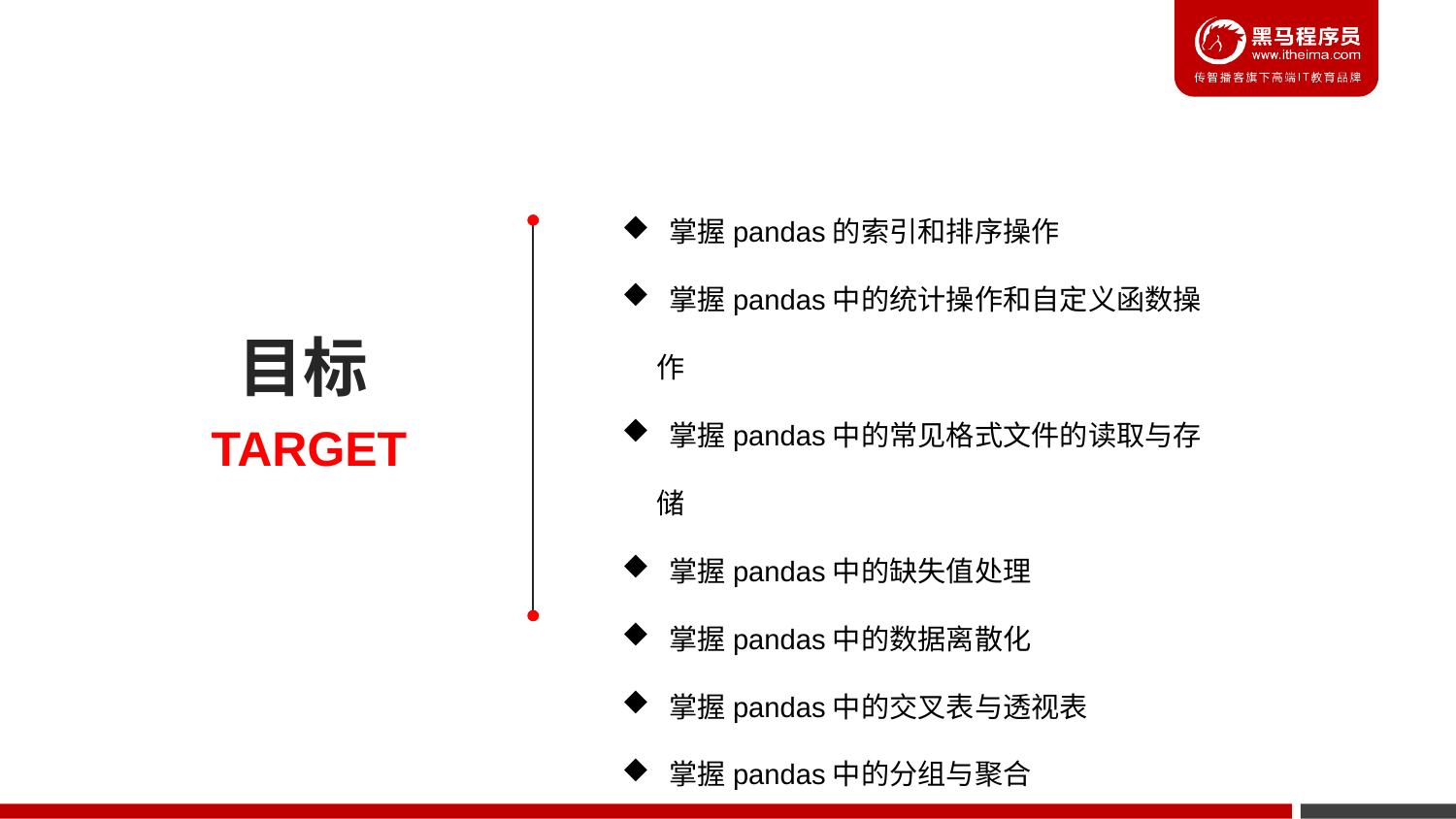

掌握pandas的索引和排序操作
 掌握pandas中的统计操作和自定义函数操作
 掌握pandas中的常见格式文件的读取与存储
 掌握pandas中的缺失值处理
 掌握pandas中的数据离散化
 掌握pandas中的交叉表与透视表
 掌握pandas中的分组与聚合

目标
TARGET